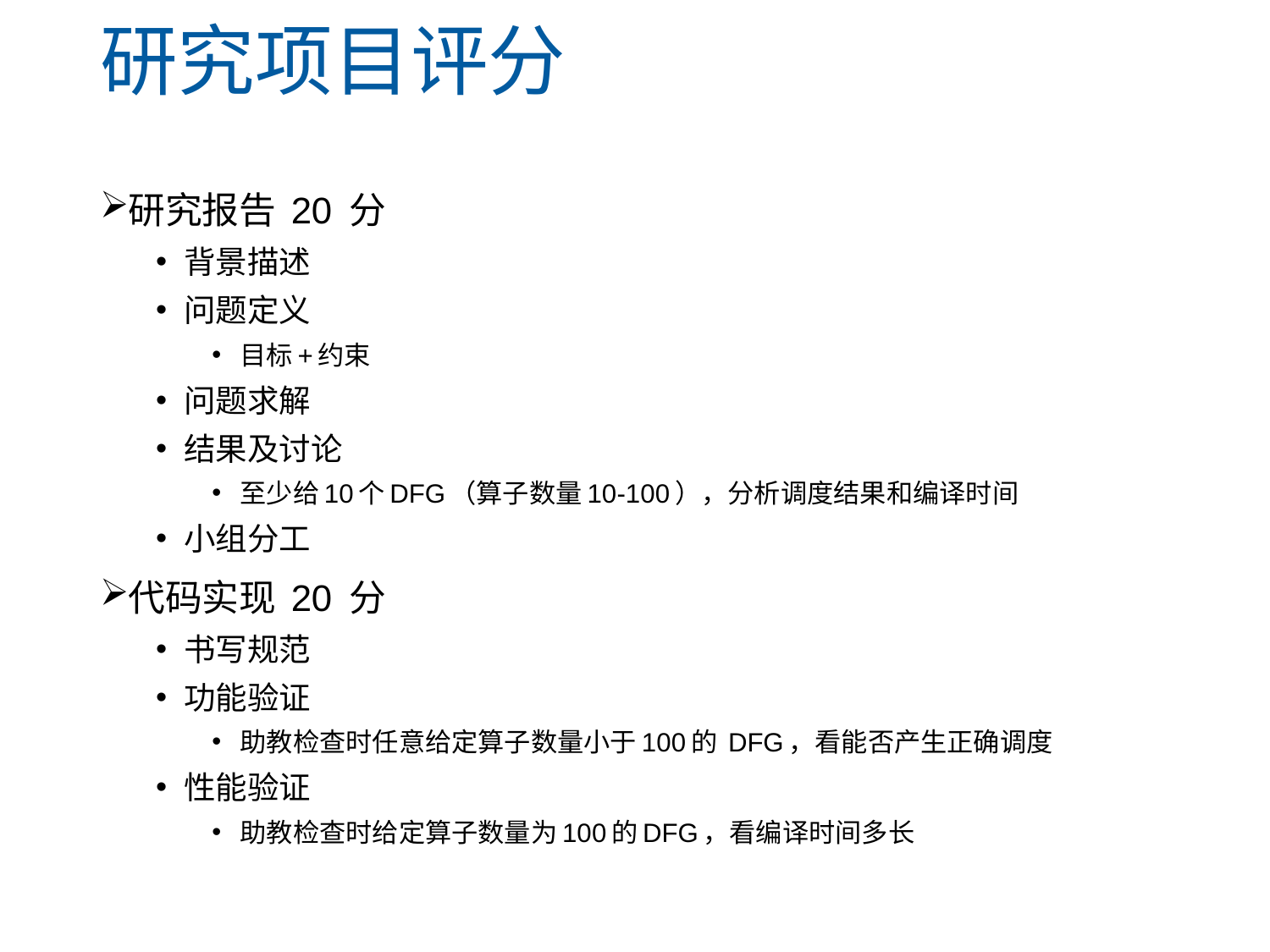

# 研究项目评分
研究报告 20 分
背景描述
问题定义
目标+约束
问题求解
结果及讨论
至少给10个DFG（算子数量10-100），分析调度结果和编译时间
小组分工
代码实现 20 分
书写规范
功能验证
助教检查时任意给定算子数量小于100的 DFG，看能否产生正确调度
性能验证
助教检查时给定算子数量为100的DFG，看编译时间多长
16